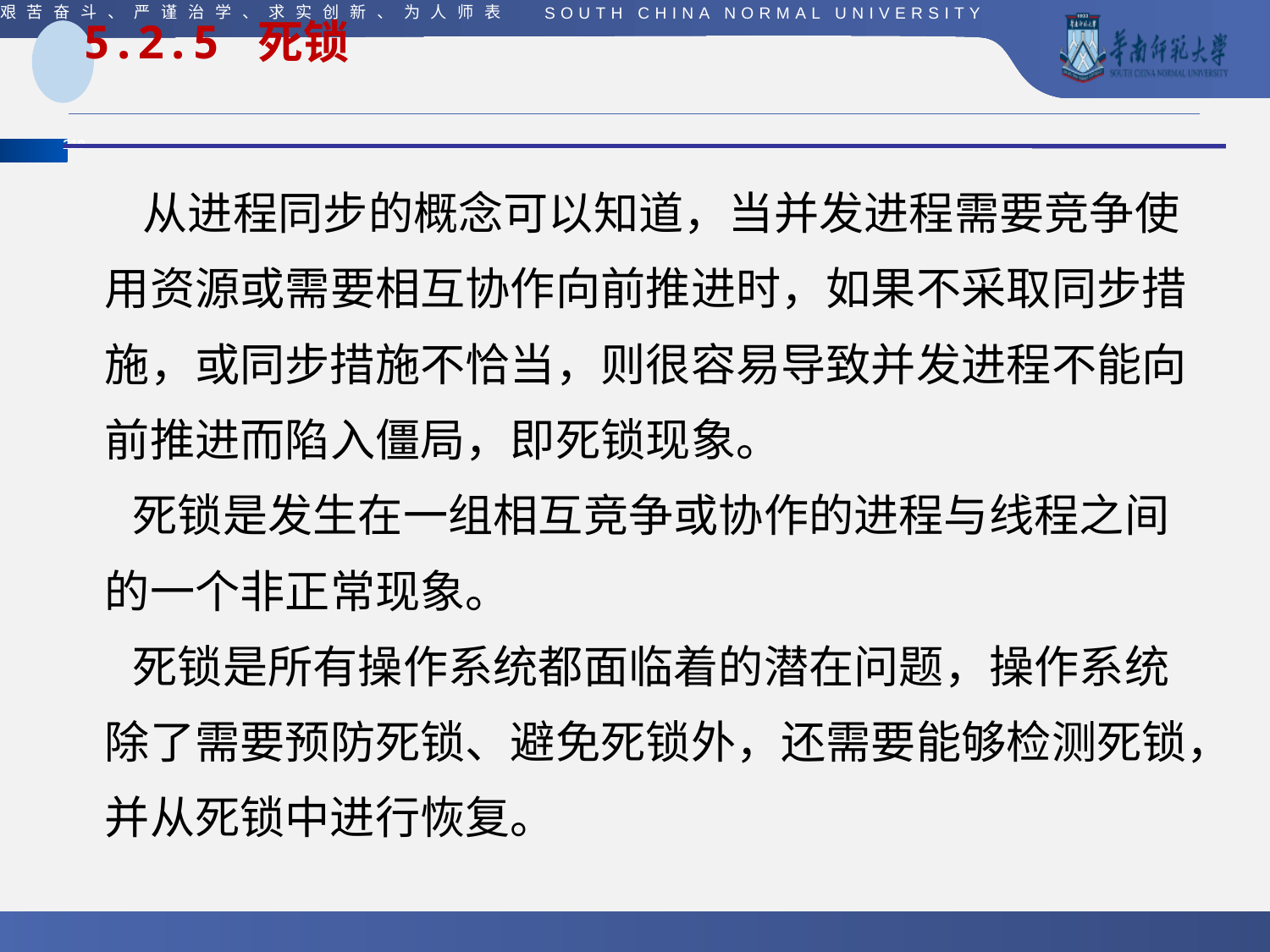

# 5.2.5 死锁
     从进程同步的概念可以知道，当并发进程需要竞争使用资源或需要相互协作向前推进时，如果不采取同步措施，或同步措施不恰当，则很容易导致并发进程不能向前推进而陷入僵局，即死锁现象。
    死锁是发生在一组相互竞争或协作的进程与线程之间的一个非正常现象。
    死锁是所有操作系统都面临着的潜在问题，操作系统除了需要预防死锁、避免死锁外，还需要能够检测死锁，并从死锁中进行恢复。

210